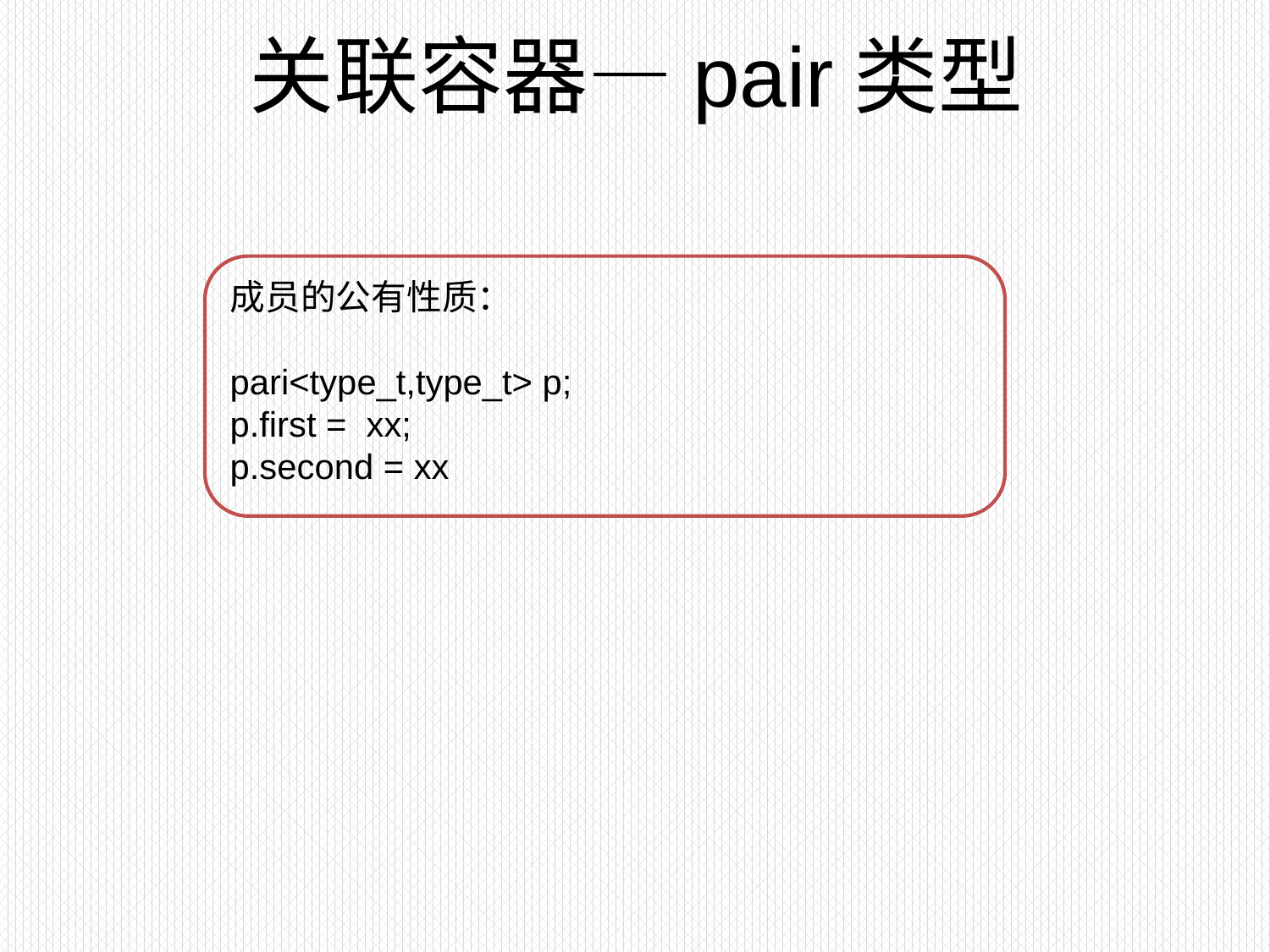

# 关联容器—pair类型
成员的公有性质：

pari<type_t,type_t> p;
p.first =  xx;
p.second = xx